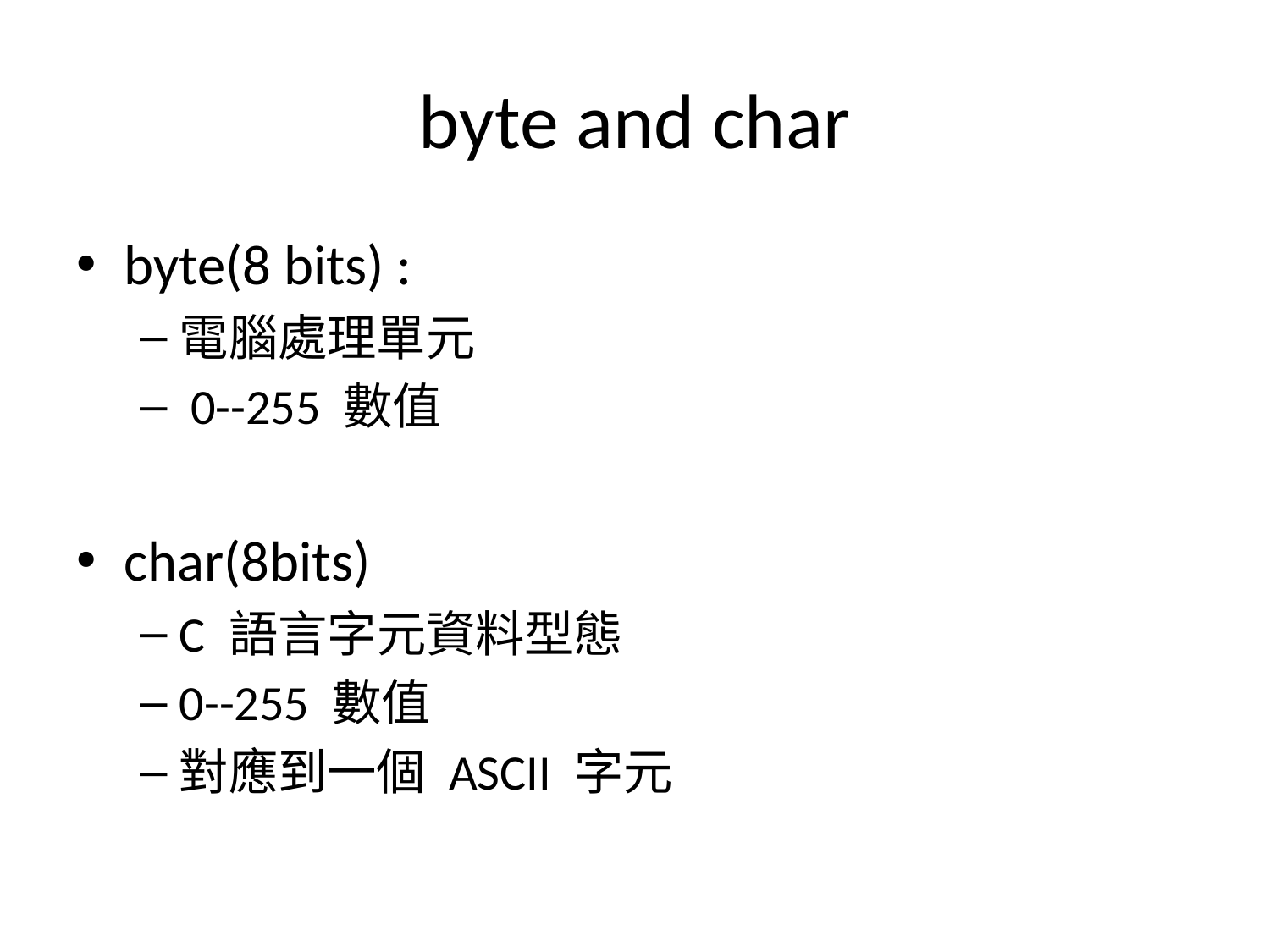

# byte and char
byte(8 bits) :
電腦處理單元
 0--255 數值

char(8bits)
C 語言字元資料型態
0--255 數值
對應到一個 ASCII 字元